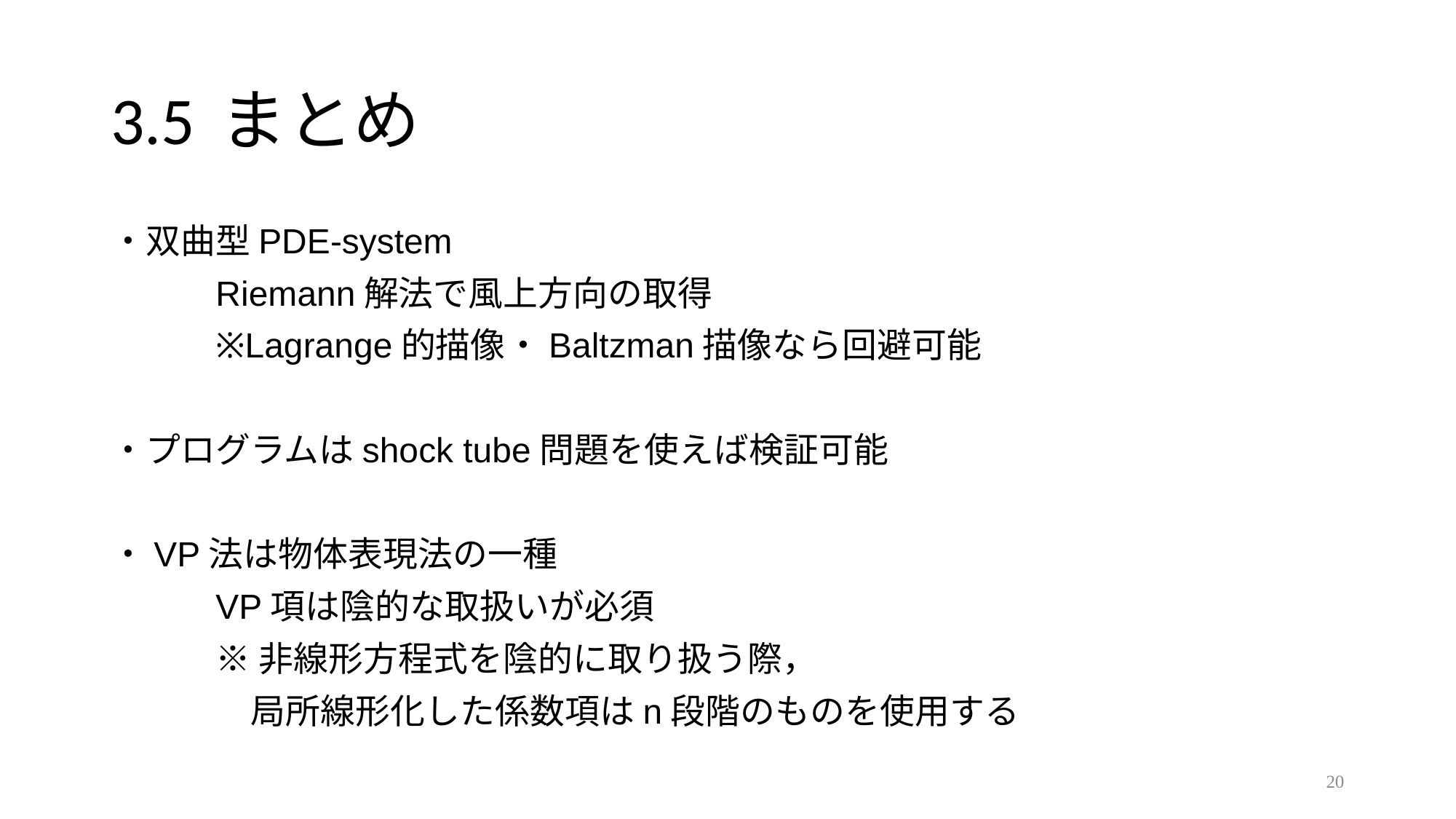

# 3.5	まとめ
・双曲型PDE-system
	Riemann解法で風上方向の取得
	※Lagrange的描像・Baltzman描像なら回避可能

・プログラムはshock tube問題を使えば検証可能

・VP法は物体表現法の一種
	VP項は陰的な取扱いが必須
	※非線形方程式を陰的に取り扱う際，
	　局所線形化した係数項はn段階のものを使用する

20